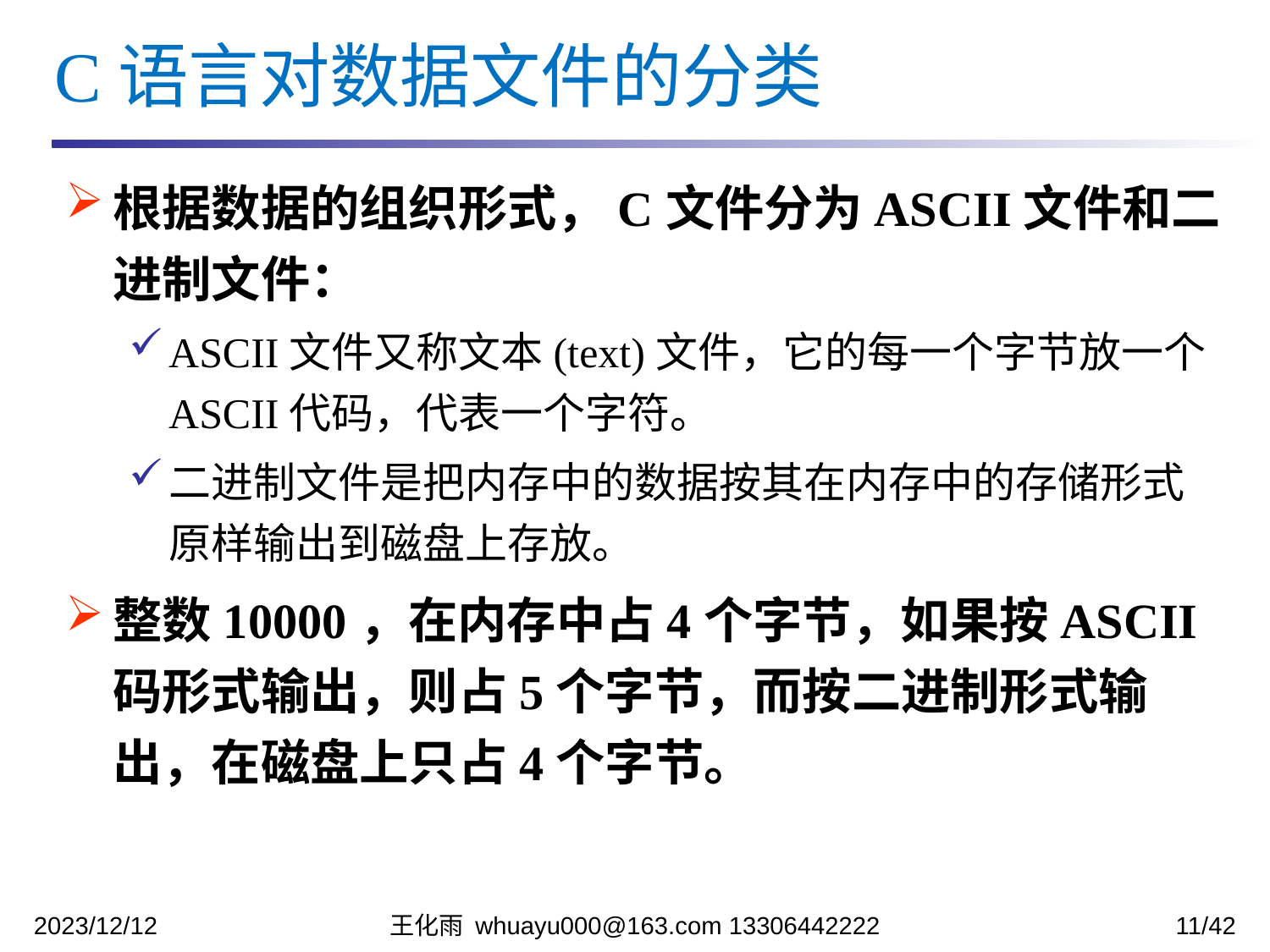

C语言对数据文件的分类
根据数据的组织形式，C文件分为ASCII文件和二进制文件：
ASCII文件又称文本(text)文件，它的每一个字节放一个ASCII代码，代表一个字符。
二进制文件是把内存中的数据按其在内存中的存储形式原样输出到磁盘上存放。
整数10000，在内存中占4个字节，如果按ASCII码形式输出，则占5个字节，而按二进制形式输出，在磁盘上只占4个字节。
2023/12/12
王化雨 whuayu000@163.com 13306442222
11/42